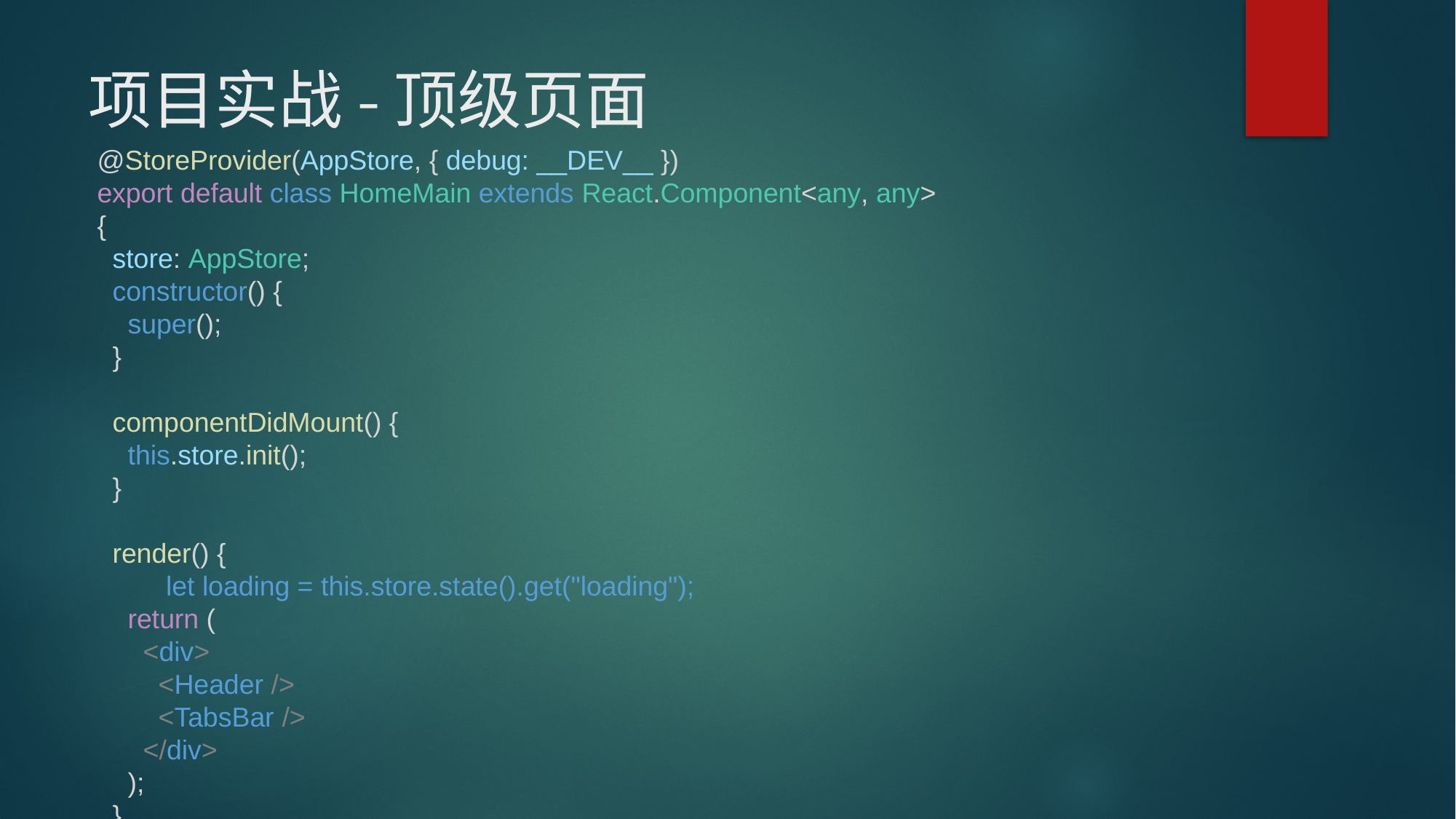

# 项目实战-顶级页面
@StoreProvider(AppStore, { debug: __DEV__ })
export default class HomeMain extends React.Component<any, any>
{
  store: AppStore;
  constructor() {
    super();
  }
  componentDidMount() {
    this.store.init();
  }
  render() {
         let loading = this.store.state().get("loading");
    return (
      <div>
        <Header />
        <TabsBar />
      </div>
    );
  }
}